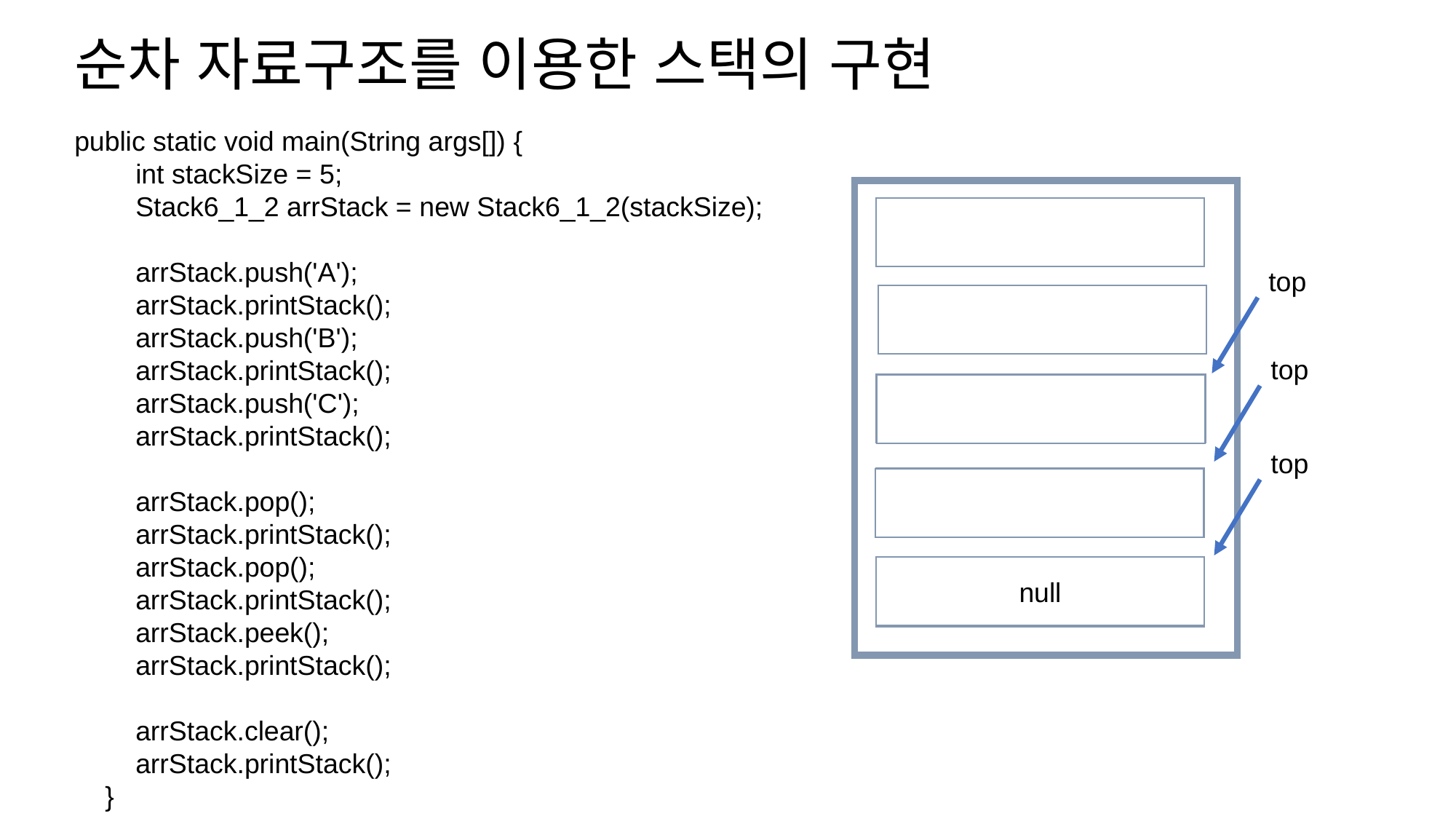

# 순차 자료구조를 이용한 스택의 구현
public static void main(String args[]) {
        int stackSize = 5;
        Stack6_1_2 arrStack = new Stack6_1_2(stackSize);

        arrStack.push('A');
        arrStack.printStack();
        arrStack.push('B');
        arrStack.printStack();
        arrStack.push('C');
        arrStack.printStack();

        arrStack.pop();
        arrStack.printStack();
        arrStack.pop();
        arrStack.printStack();
        arrStack.peek();
        arrStack.printStack();

        arrStack.clear();
        arrStack.printStack();
    }

top

top

C

top
B

null

A